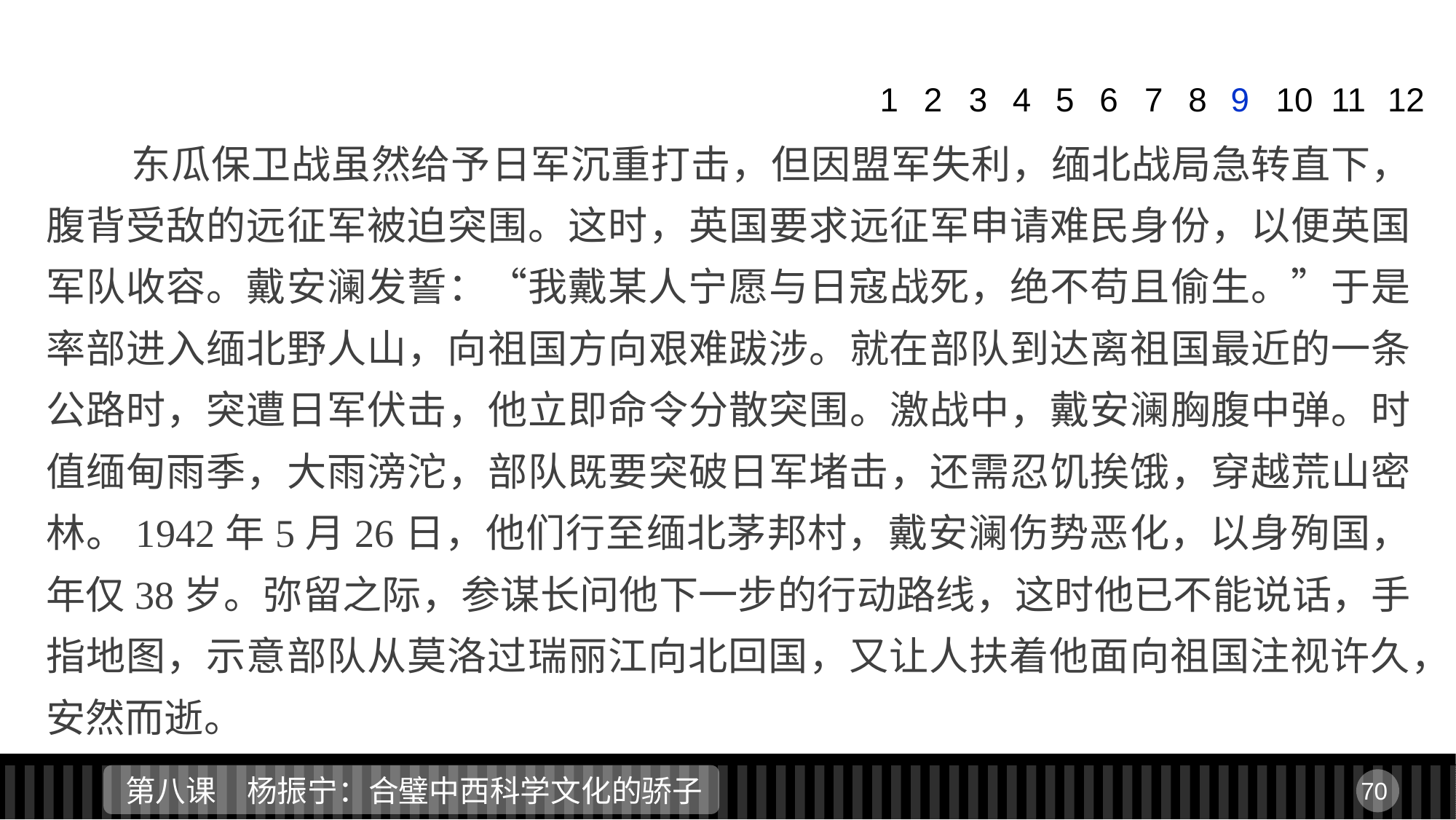

1
2
3
4
5
6
7
8
9
11
12
10
        东瓜保卫战虽然给予日军沉重打击，但因盟军失利，缅北战局急转直下，腹背受敌的远征军被迫突围。这时，英国要求远征军申请难民身份，以便英国军队收容。戴安澜发誓：“我戴某人宁愿与日寇战死，绝不苟且偷生。”于是率部进入缅北野人山，向祖国方向艰难跋涉。就在部队到达离祖国最近的一条公路时，突遭日军伏击，他立即命令分散突围。激战中，戴安澜胸腹中弹。时值缅甸雨季，大雨滂沱，部队既要突破日军堵击，还需忍饥挨饿，穿越荒山密林。1942年5月26日，他们行至缅北茅邦村，戴安澜伤势恶化，以身殉国，年仅38岁。弥留之际，参谋长问他下一步的行动路线，这时他已不能说话，手指地图，示意部队从莫洛过瑞丽江向北回国，又让人扶着他面向祖国注视许久，安然而逝。